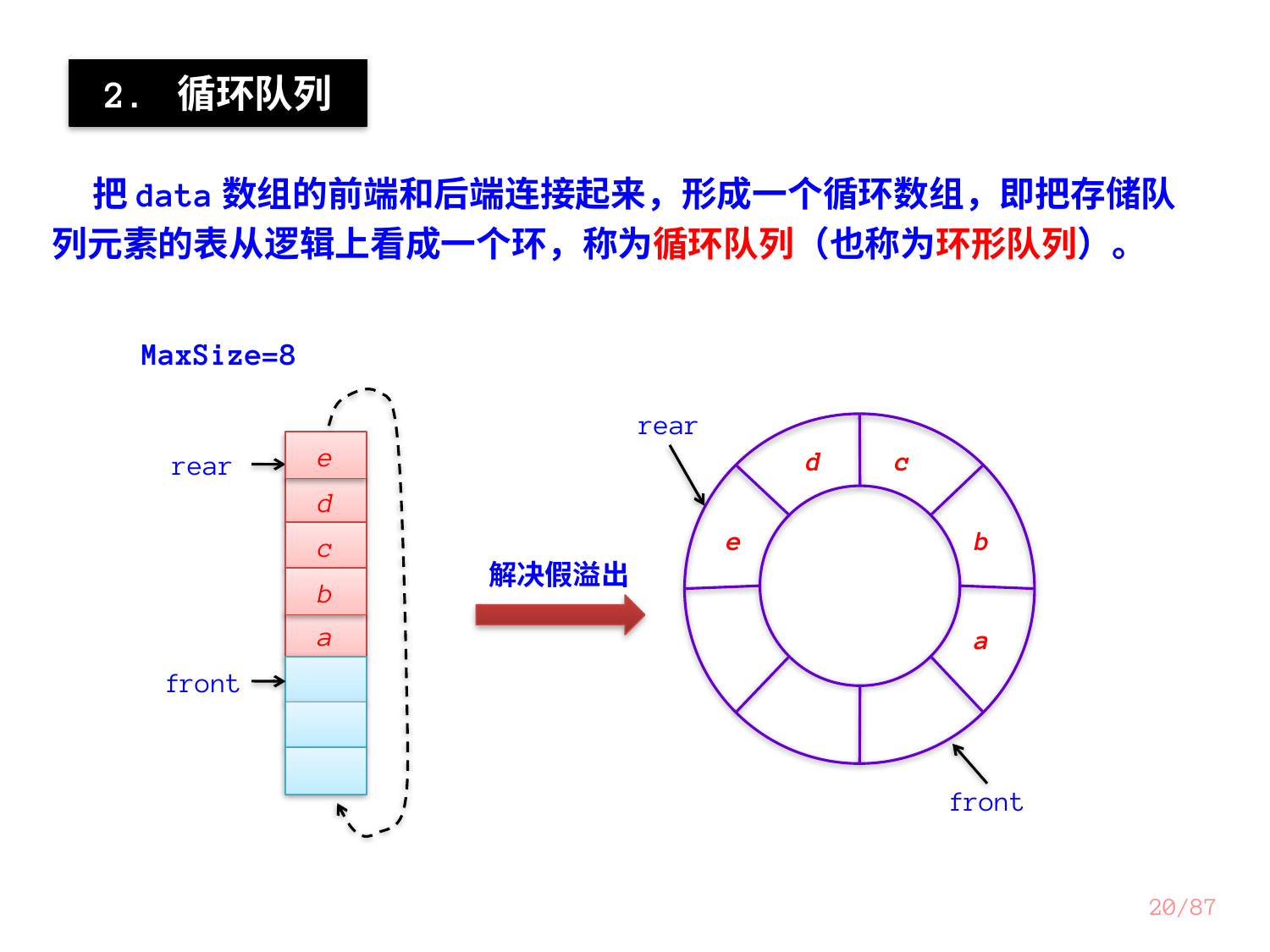

2. 循环队列
    把data数组的前端和后端连接起来，形成一个循环数组，即把存储队列元素的表从逻辑上看成一个环，称为循环队列（也称为环形队列）。
MaxSize=8

e
rear

d
c
b
a

front

rear

d
c
e
b
解决假溢出

a
front
20/87